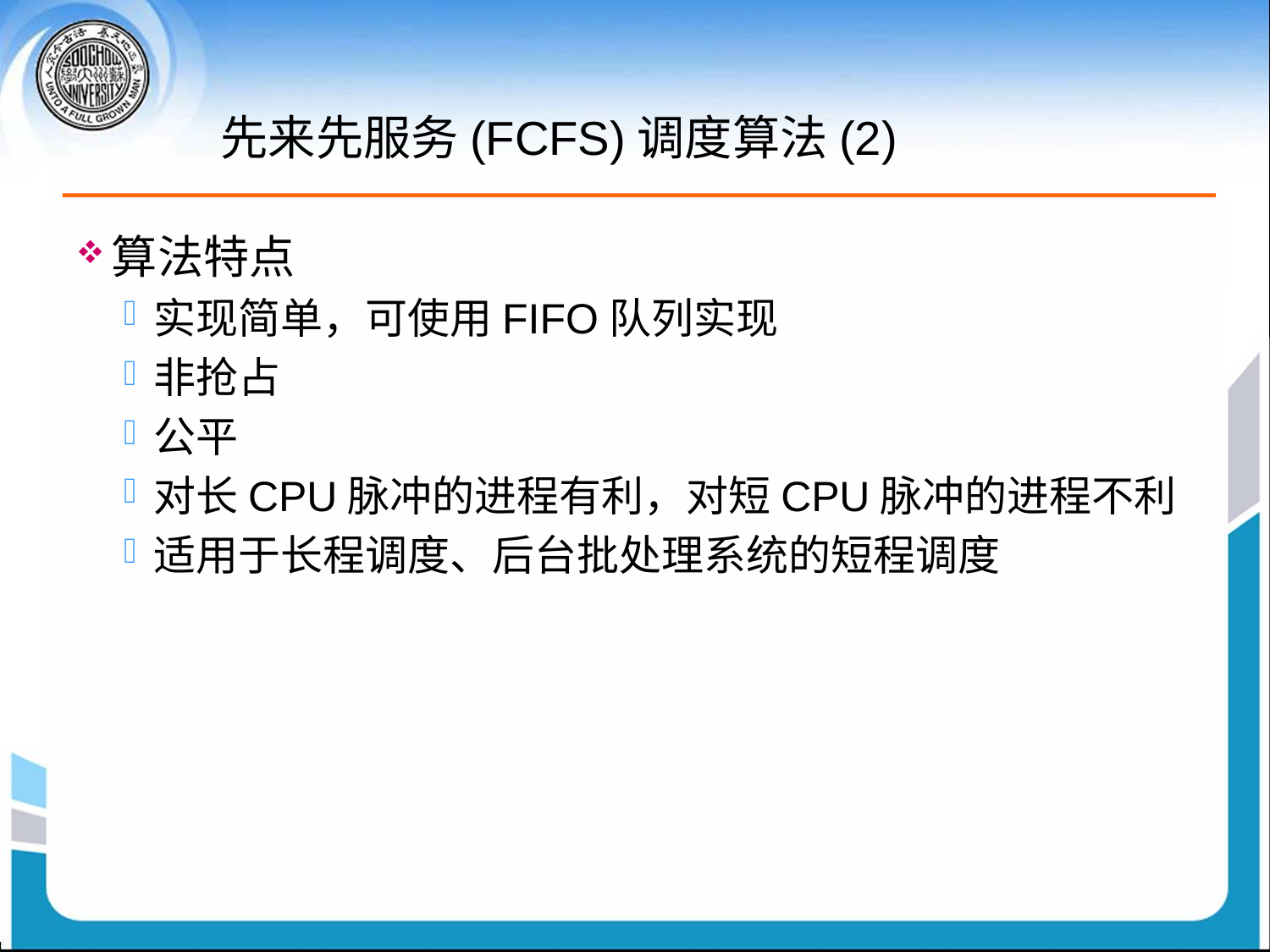

# 先来先服务(FCFS)调度算法(2)
算法特点
实现简单，可使用FIFO队列实现
非抢占
公平
对长CPU脉冲的进程有利，对短CPU脉冲的进程不利
适用于长程调度、后台批处理系统的短程调度